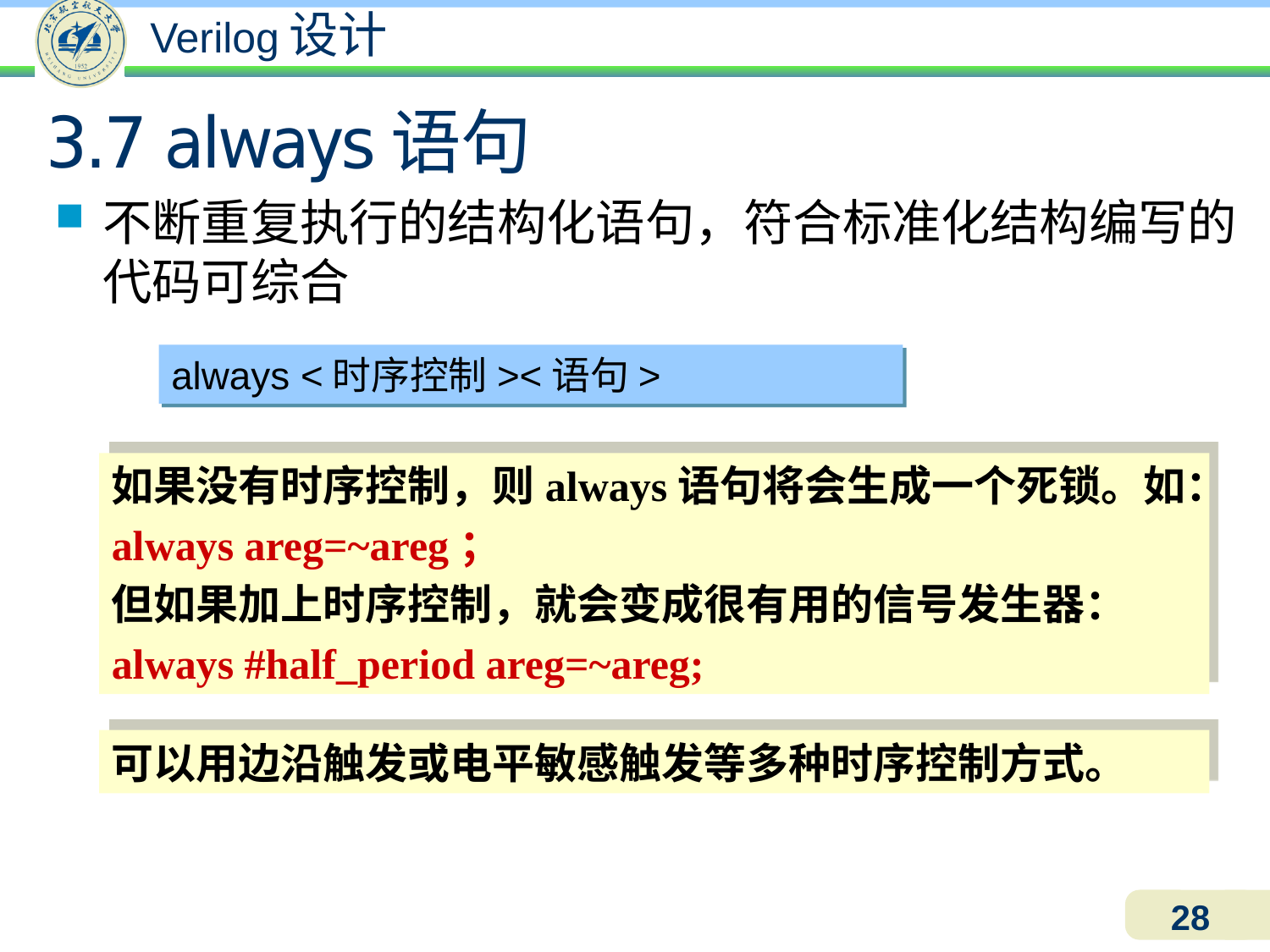

3.7 always语句
不断重复执行的结构化语句，符合标准化结构编写的代码可综合
always <时序控制><语句>
如果没有时序控制，则always语句将会生成一个死锁。如：
always areg=~areg；
但如果加上时序控制，就会变成很有用的信号发生器：
always #half_period areg=~areg;
可以用边沿触发或电平敏感触发等多种时序控制方式。
28